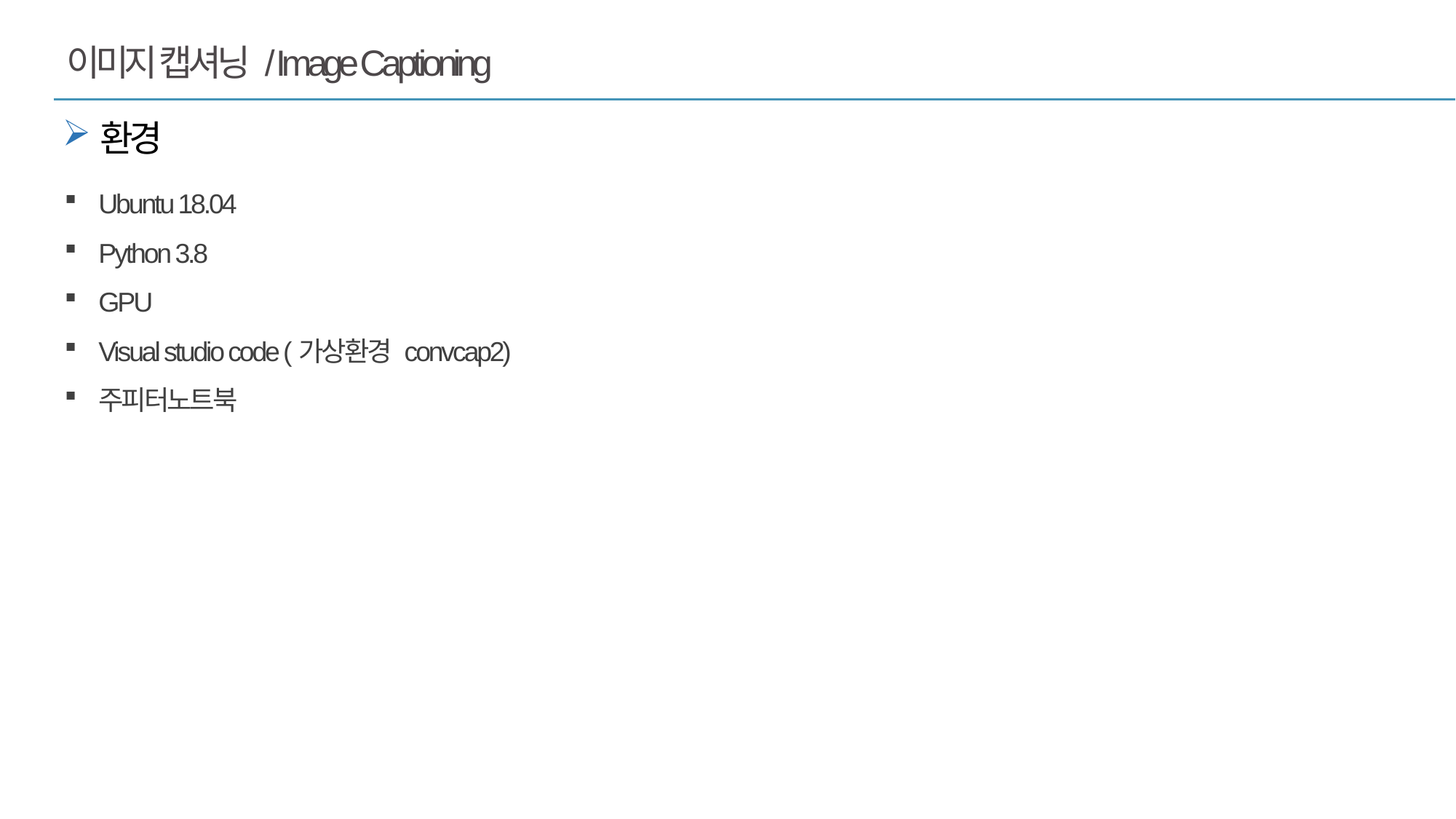

이미지 캡셔닝 / Image Captioning

환경
Ubuntu 18.04
Python 3.8
GPU
Visual studio code (가상환경 convcap2)
주피터노트북